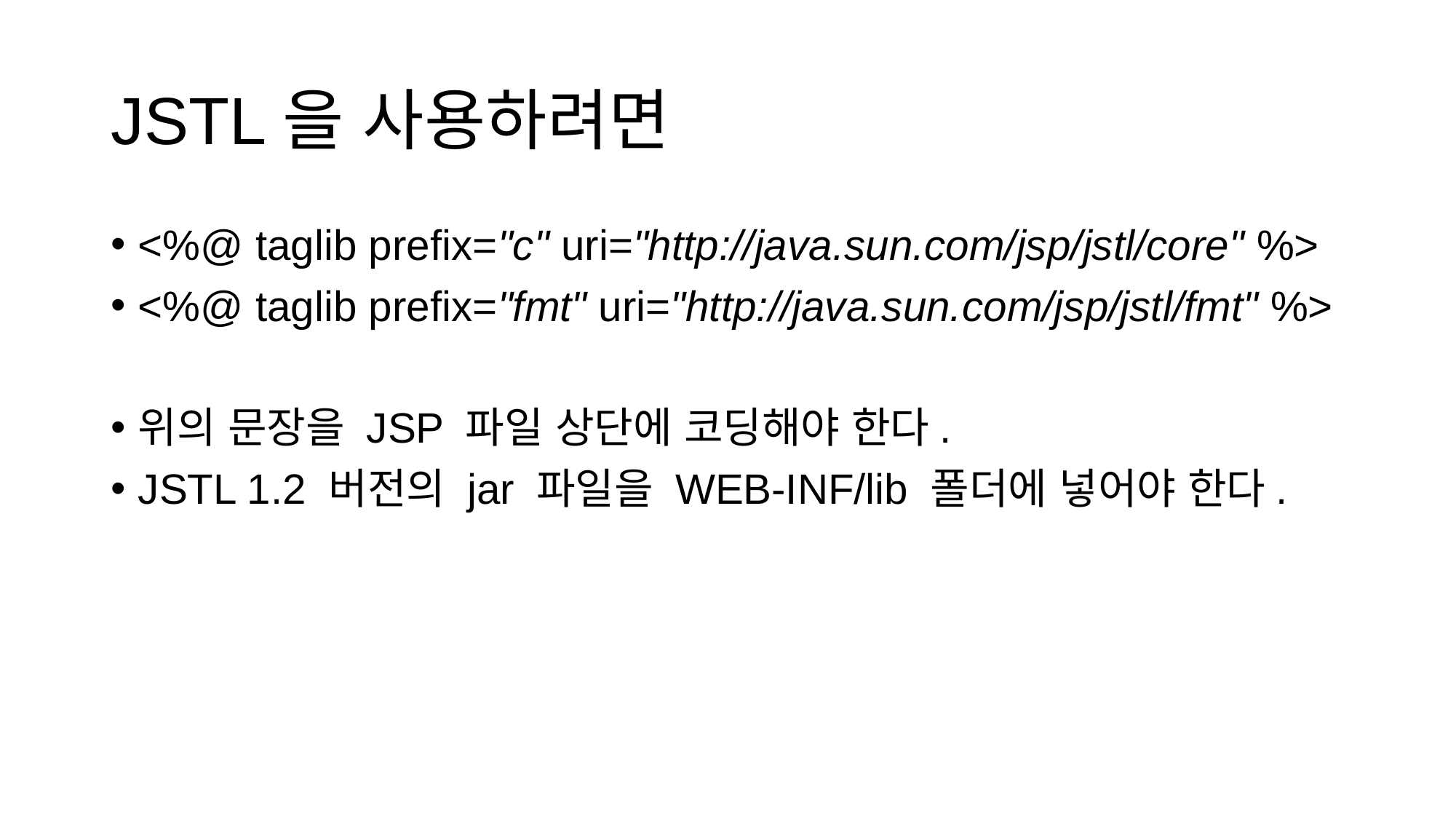

# JSTL을 사용하려면
<%@ taglib prefix="c" uri="http://java.sun.com/jsp/jstl/core" %>
<%@ taglib prefix="fmt" uri="http://java.sun.com/jsp/jstl/fmt" %>

위의 문장을 JSP 파일 상단에 코딩해야 한다.
JSTL 1.2 버전의 jar 파일을 WEB-INF/lib 폴더에 넣어야 한다.